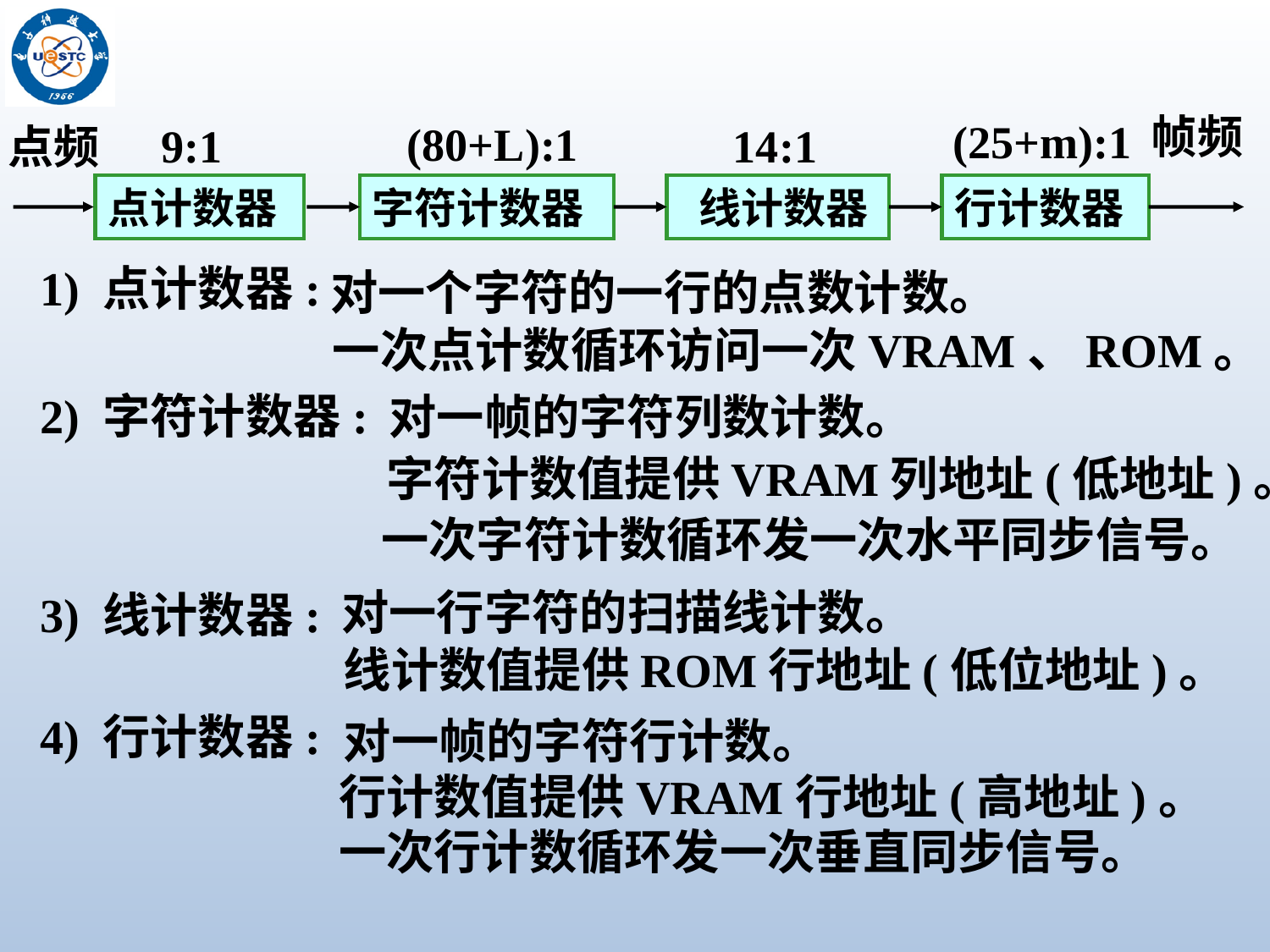

帧频
(25+m):1
(80+L):1
14:1
9:1
点频
点计数器
字符计数器
 线计数器
行计数器

1) 点计数器:
对一个字符的一行的点数计数。
一次点计数循环访问一次VRAM、ROM。
2) 字符计数器:
对一帧的字符列数计数。
字符计数值提供VRAM列地址(低地址)。
一次字符计数循环发一次水平同步信号。
对一行字符的扫描线计数。
3) 线计数器:
线计数值提供ROM行地址(低位地址)。
4) 行计数器:
对一帧的字符行计数。
行计数值提供VRAM行地址(高地址)。
一次行计数循环发一次垂直同步信号。